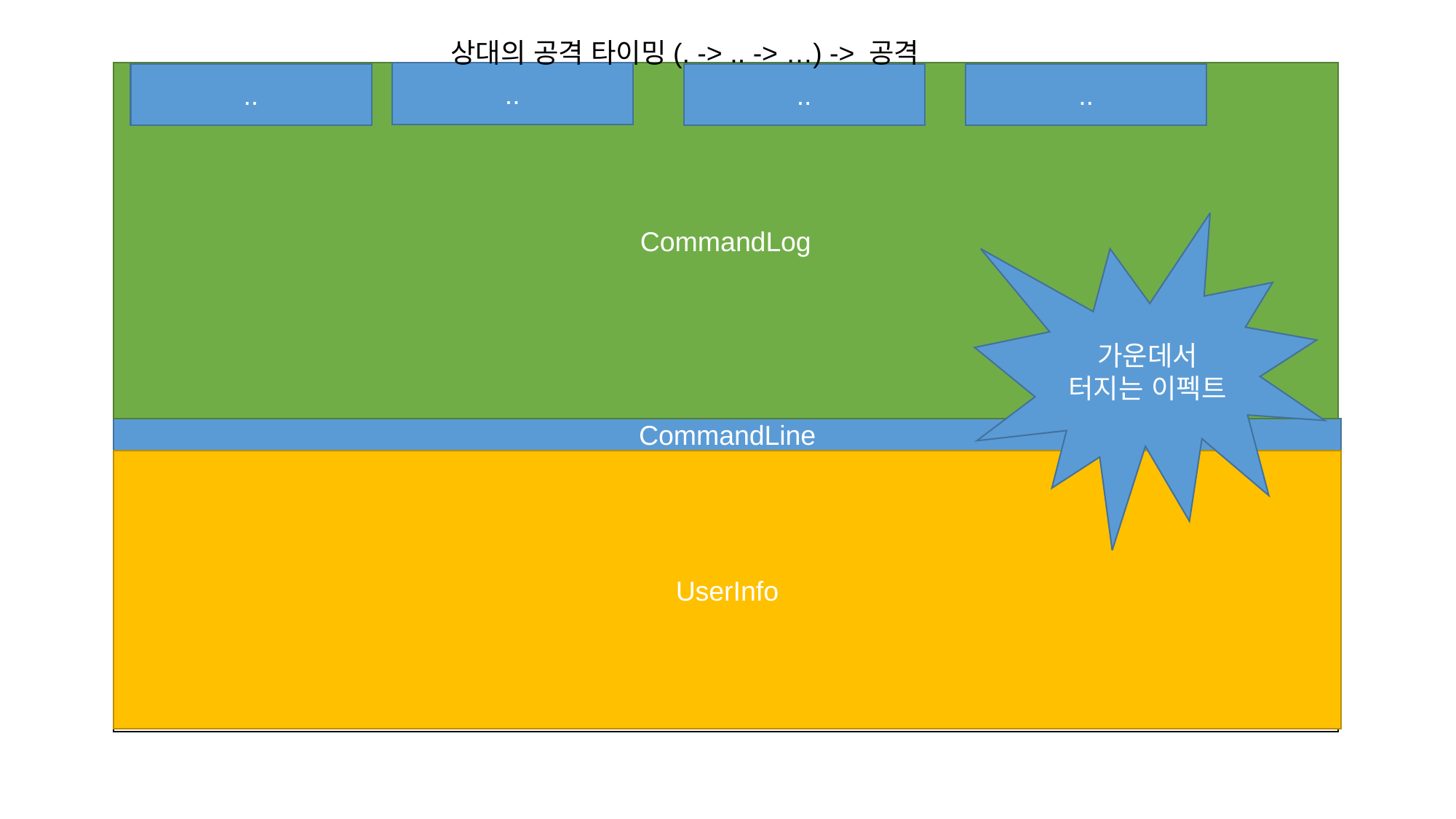

상대의 공격 타이밍(. -> .. -> …) -> 공격

CommandLog
..
..
..
..
가운데서 터지는 이펙트
CommandLine
UserInfo